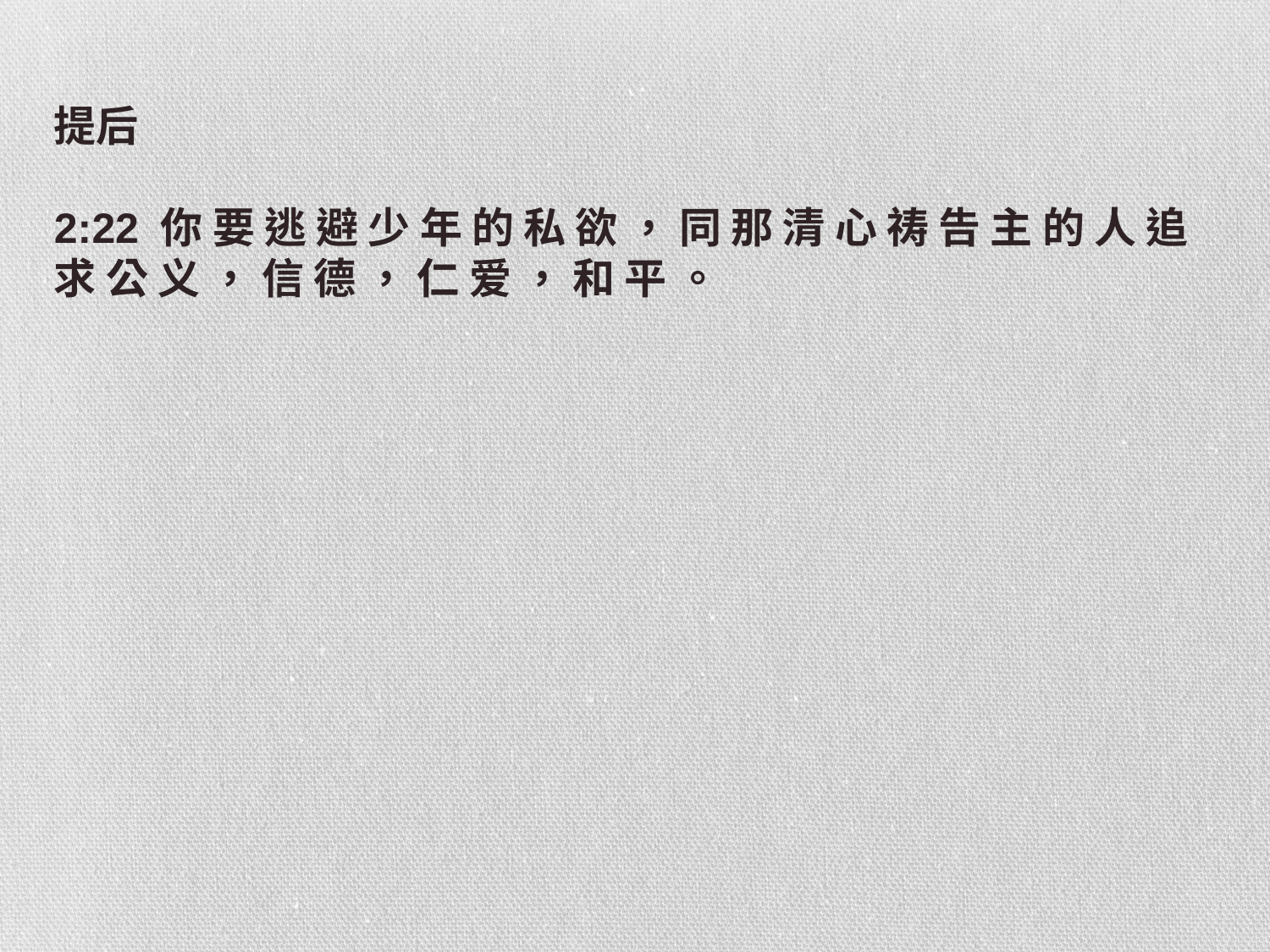

提后

2:22 你 要 逃 避 少 年 的 私 欲 ， 同 那 清 心 祷 告 主 的 人 追 求 公 义 ， 信 德 ， 仁 爱 ， 和 平 。